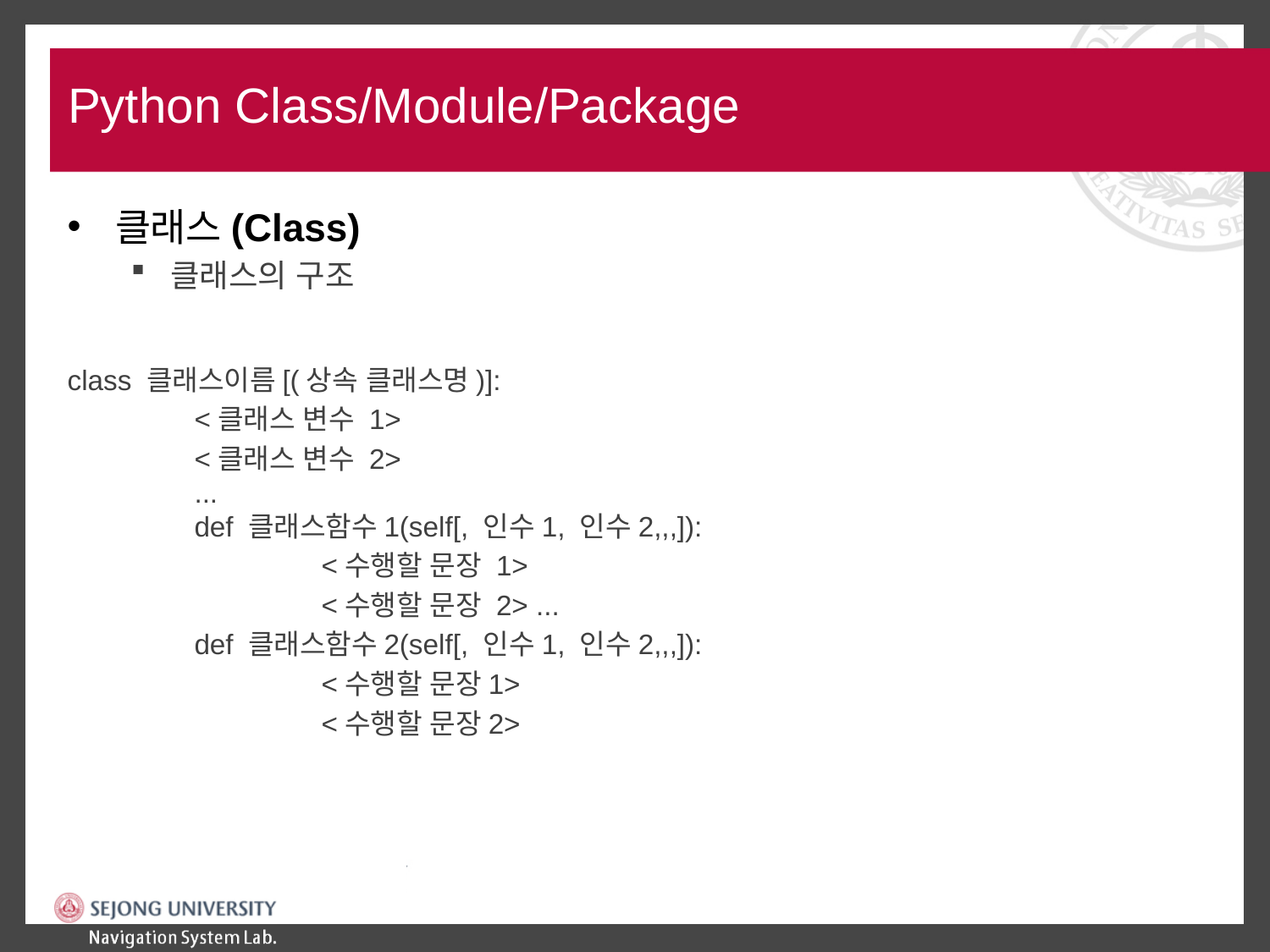

# Python Class/Module/Package
클래스(Class)
클래스의 구조

class 클래스이름[(상속 클래스명)]:
	<클래스 변수 1>
	<클래스 변수 2>
	...
	def 클래스함수1(self[, 인수1, 인수2,,,]):
		<수행할 문장 1>
		<수행할 문장 2> ...
	def 클래스함수2(self[, 인수1, 인수2,,,]):
		<수행할 문장1>
		<수행할 문장2>